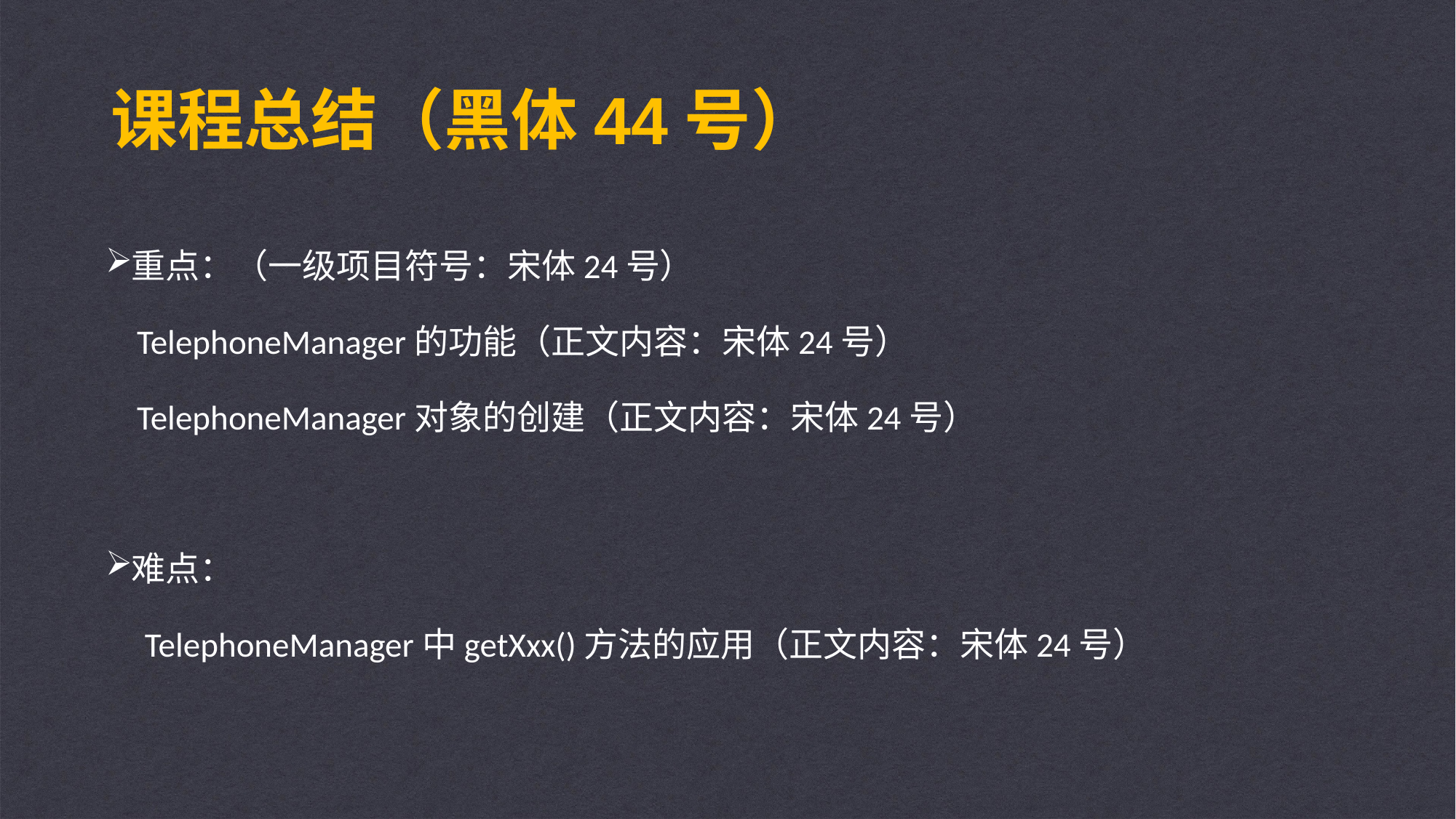

# 课程总结（黑体44号）
重点：（一级项目符号：宋体24号）
    TelephoneManager的功能（正文内容：宋体24号）
    TelephoneManager对象的创建（正文内容：宋体24号）

难点：
     TelephoneManager中getXxx()方法的应用（正文内容：宋体24号）